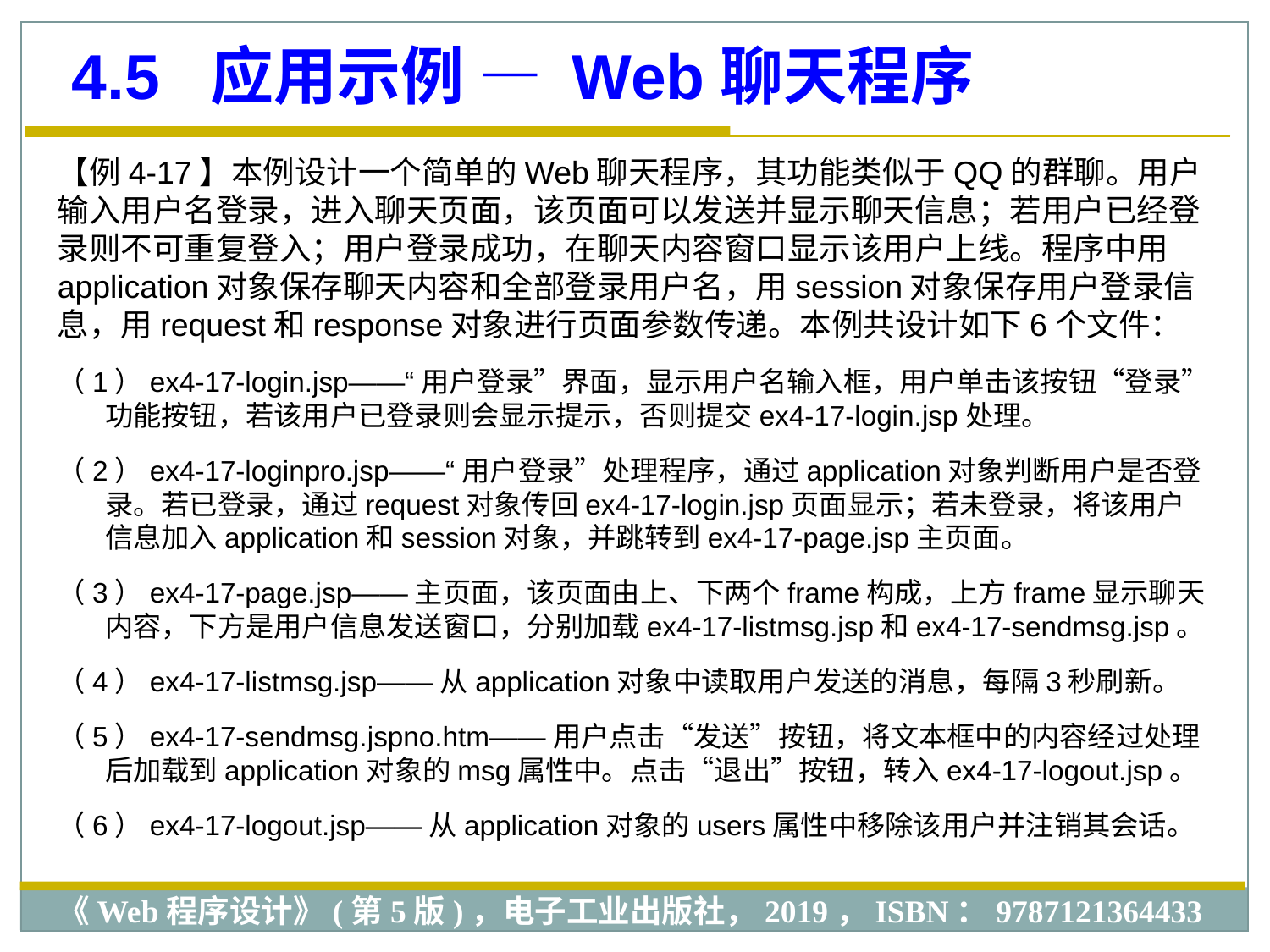

4.5  应用示例 — Web聊天程序
【例4-17】本例设计一个简单的Web聊天程序，其功能类似于QQ的群聊。用户输入用户名登录，进入聊天页面，该页面可以发送并显示聊天信息；若用户已经登录则不可重复登入；用户登录成功，在聊天内容窗口显示该用户上线。程序中用application对象保存聊天内容和全部登录用户名，用session对象保存用户登录信息，用request和response对象进行页面参数传递。本例共设计如下6个文件：
（1）ex4-17-login.jsp——“用户登录”界面，显示用户名输入框，用户单击该按钮“登录”功能按钮，若该用户已登录则会显示提示，否则提交ex4-17-login.jsp处理。
（2）ex4-17-loginpro.jsp——“用户登录”处理程序，通过application对象判断用户是否登录。若已登录，通过request对象传回ex4-17-login.jsp页面显示；若未登录，将该用户信息加入application和session对象，并跳转到ex4-17-page.jsp主页面。
（3）ex4-17-page.jsp——主页面，该页面由上、下两个frame构成，上方frame显示聊天内容，下方是用户信息发送窗口，分别加载ex4-17-listmsg.jsp和ex4-17-sendmsg.jsp。
（4）ex4-17-listmsg.jsp——从application对象中读取用户发送的消息，每隔3秒刷新。
（5）ex4-17-sendmsg.jspno.htm——用户点击“发送”按钮，将文本框中的内容经过处理后加载到application对象的msg属性中。点击“退出”按钮，转入ex4-17-logout.jsp。
（6）ex4-17-logout.jsp——从application对象的users属性中移除该用户并注销其会话。